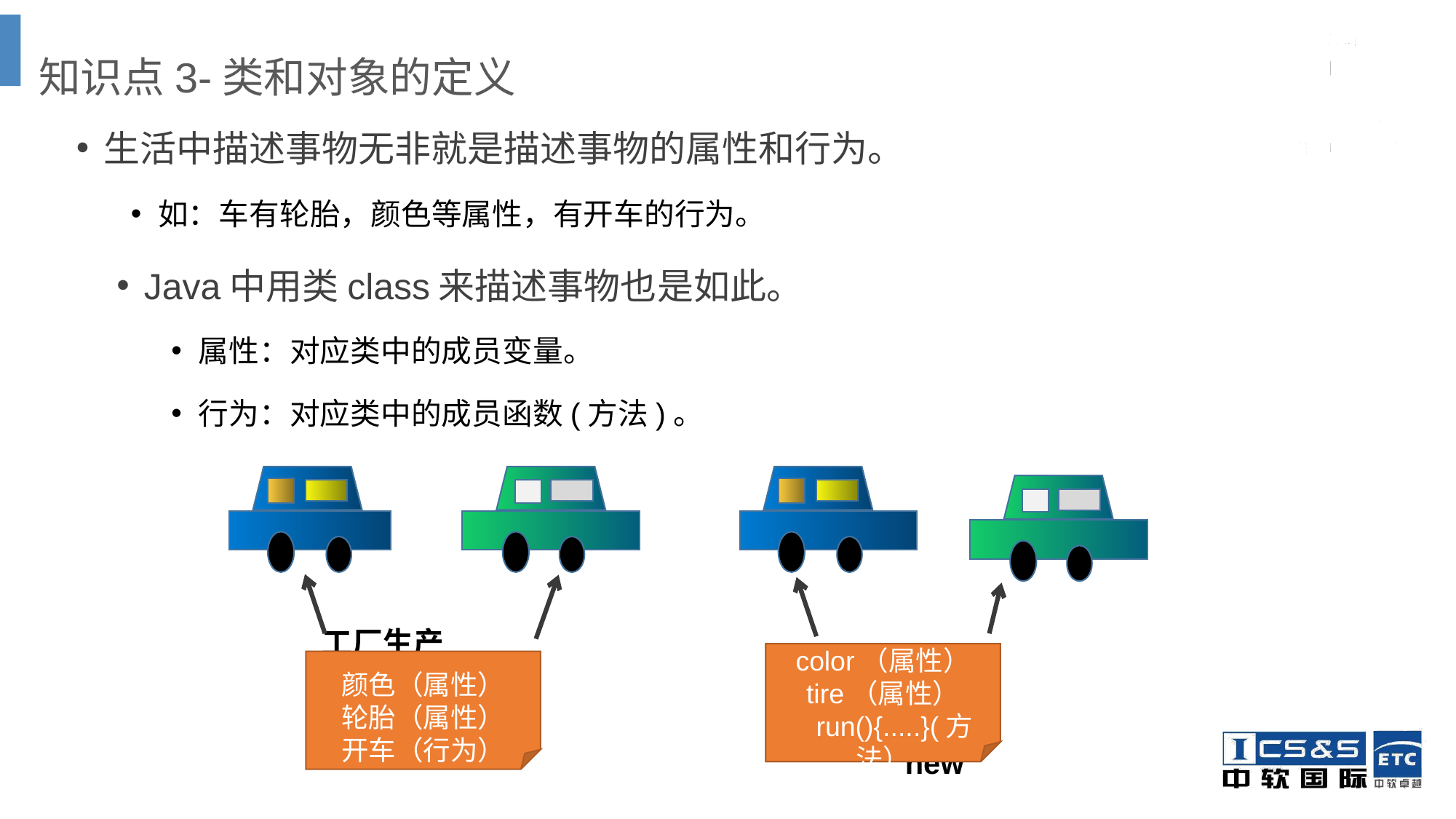

知识点3-类和对象的定义

生活中描述事物无非就是描述事物的属性和行为。
如：车有轮胎，颜色等属性，有开车的行为。
Java中用类class来描述事物也是如此。
属性：对应类中的成员变量。
行为：对应类中的成员函数(方法)。

               new
                   new

       java里(类)

                     工厂生产

                 现实生活(图纸)

颜色（属性）
轮胎（属性）
开车（行为）

color（属性）
tire（属性）
   run(){.....}(方法）

颜色（属性）
轮胎（属性）
开车（行为）